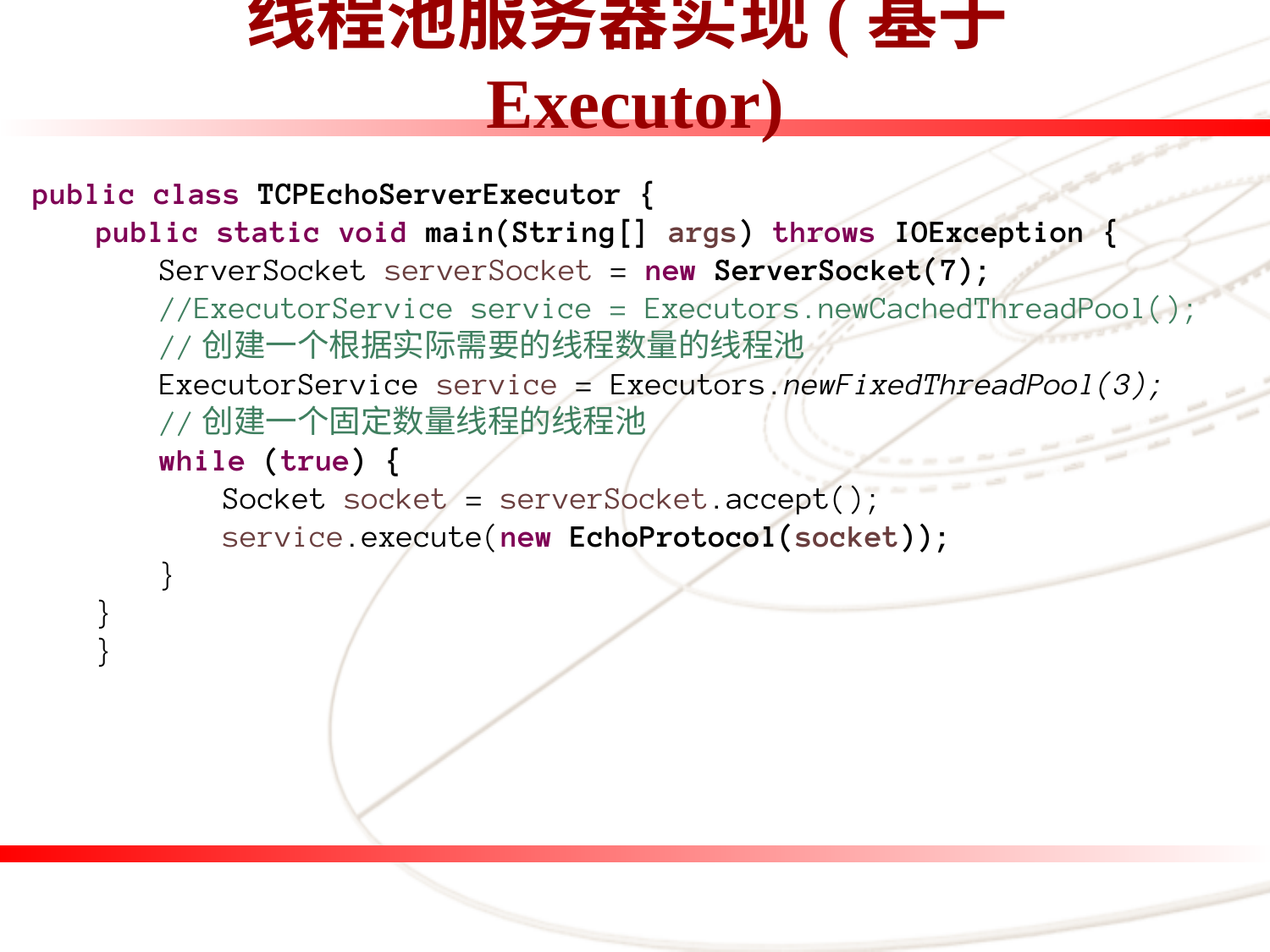

# 线程池服务器实现(基于Executor)
public class TCPEchoServerExecutor {
public static void main(String[] args) throws IOException {
ServerSocket serverSocket = new ServerSocket(7);
//ExecutorService service = Executors.newCachedThreadPool();
//创建一个根据实际需要的线程数量的线程池
ExecutorService service = Executors.newFixedThreadPool(3);
//创建一个固定数量线程的线程池
while (true) {
Socket socket = serverSocket.accept();
service.execute(new EchoProtocol(socket));
}
}
}